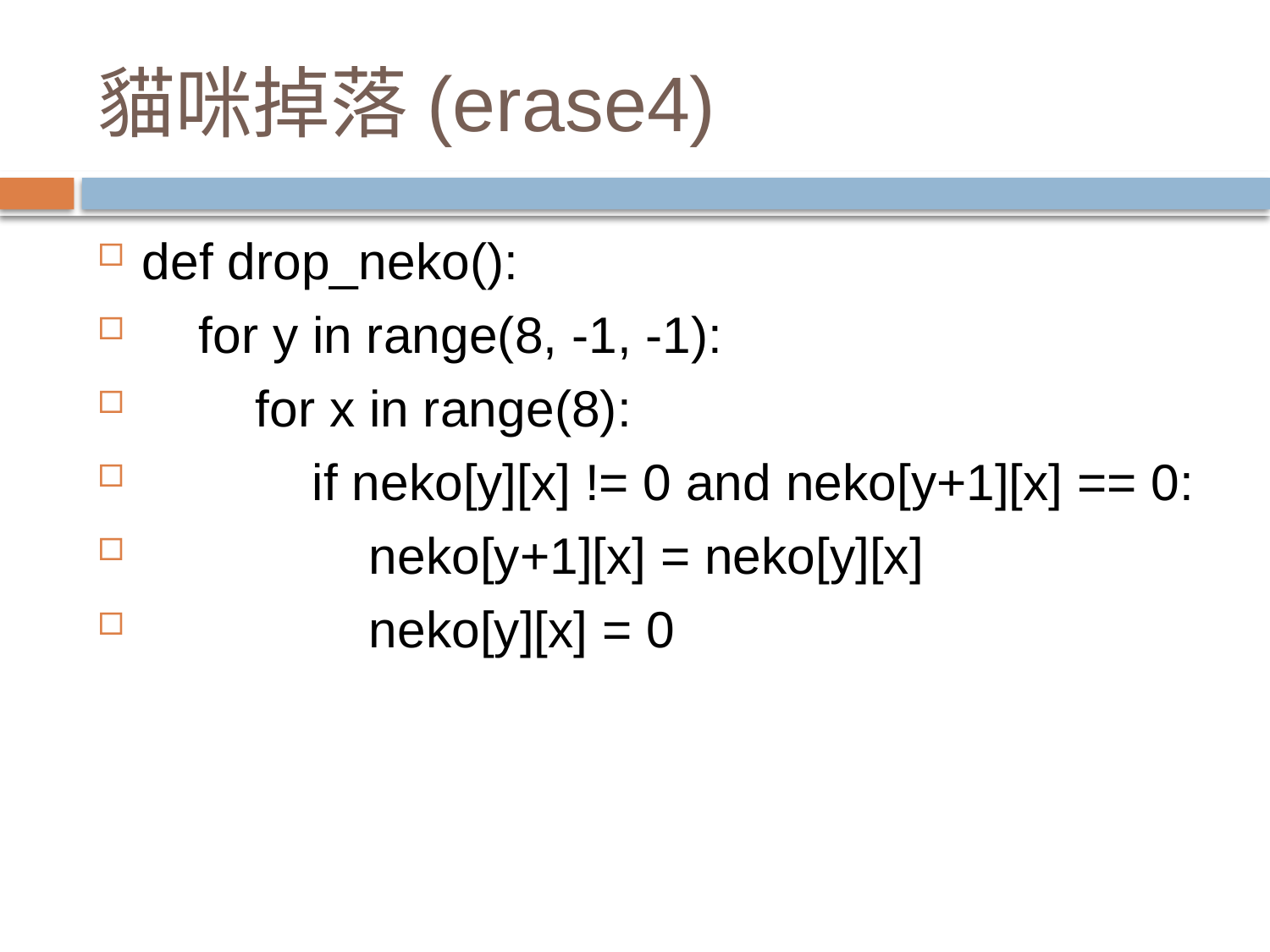

# 貓咪掉落(erase4)
def drop_neko():
    for y in range(8, -1, -1):
        for x in range(8):
            if neko[y][x] != 0 and neko[y+1][x] == 0:
                neko[y+1][x] = neko[y][x]
                neko[y][x] = 0